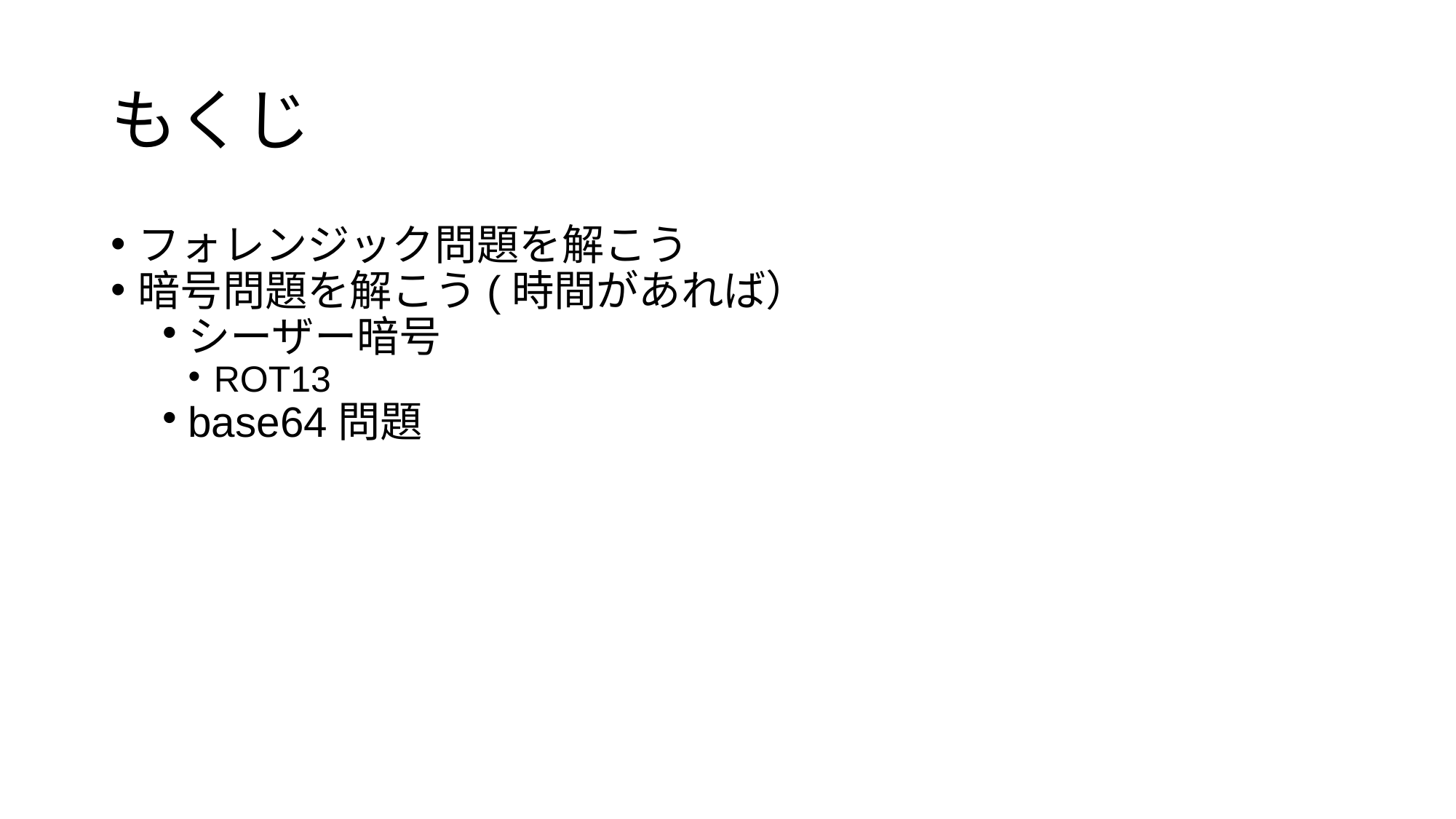

もくじ
フォレンジック問題を解こう
暗号問題を解こう(時間があれば）
シーザー暗号
ROT13
base64問題